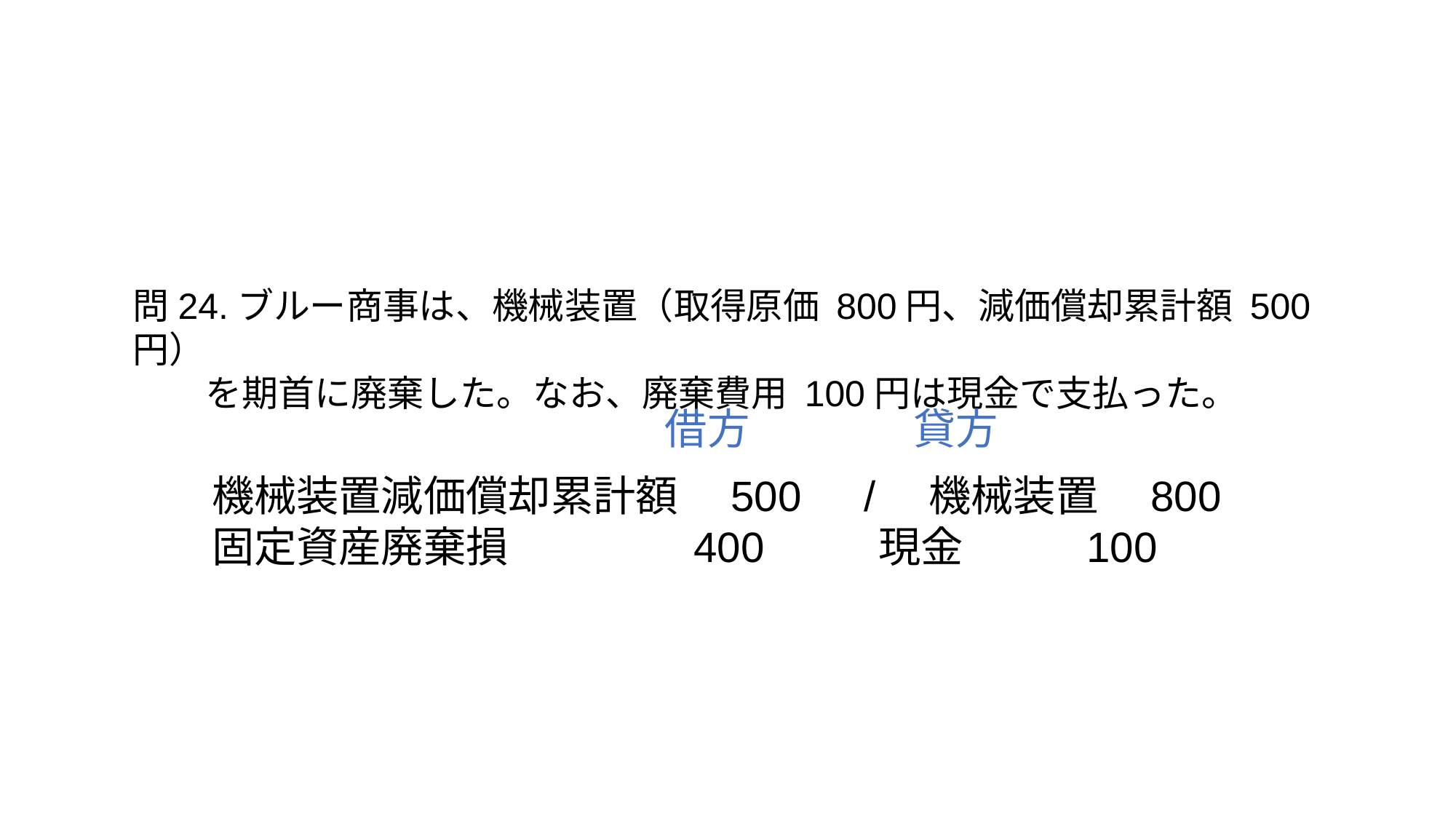

問24.ブルー商事は、機械装置（取得原価 800円、減価償却累計額 500円）
　　を期首に廃棄した。なお、廃棄費用 100円は現金で支払った。
借方
貸方
機械装置減価償却累計額　500　/　機械装置　800
固定資産廃棄損　              400　  　現金　   　100